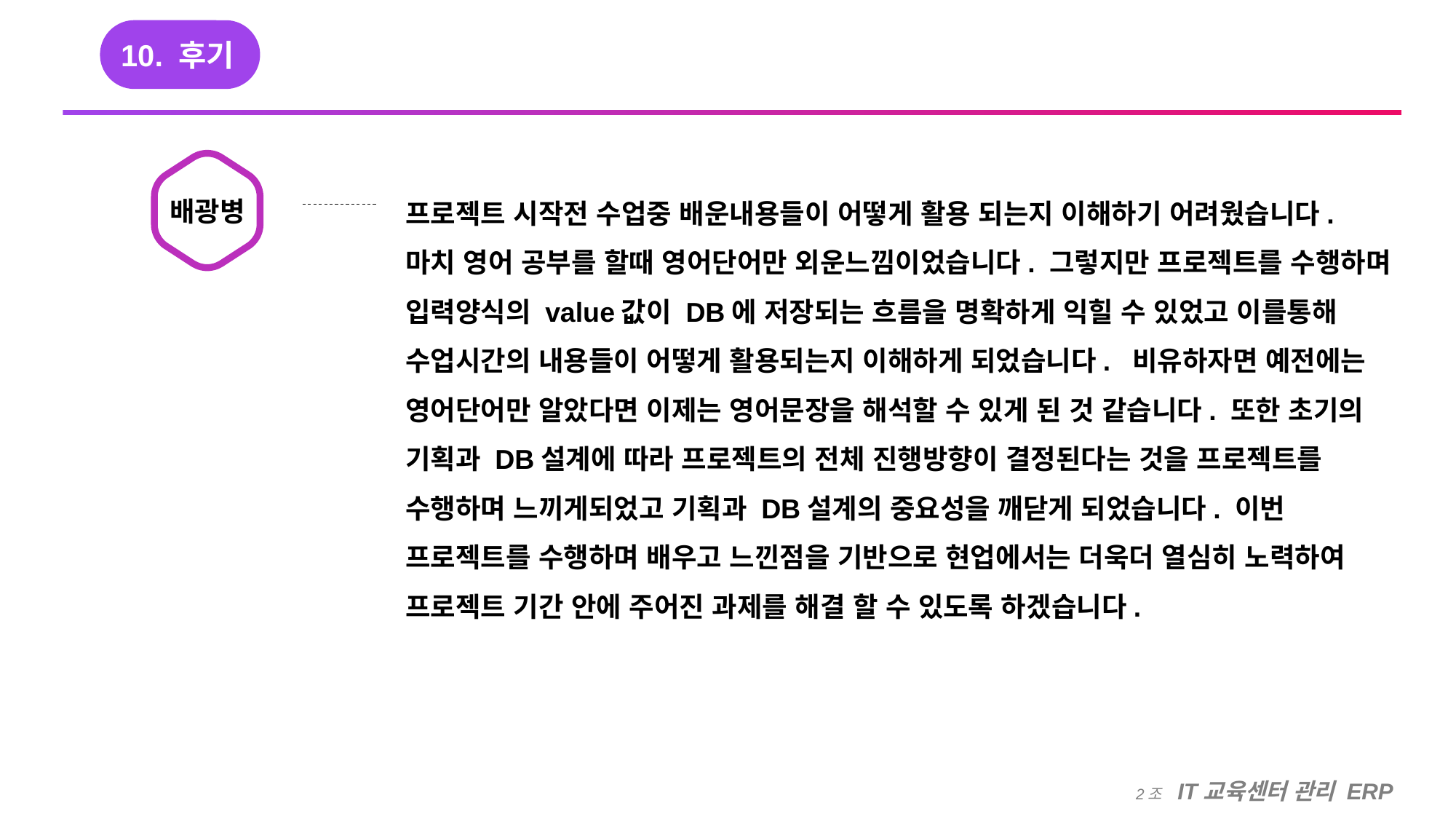

10. 후기

배광병
프로젝트 시작전 수업중 배운내용들이 어떻게 활용 되는지 이해하기 어려웠습니다. 마치 영어 공부를 할때 영어단어만 외운느낌이었습니다. 그렇지만 프로젝트를 수행하며 입력양식의 value값이 DB에 저장되는 흐름을 명확하게 익힐 수 있었고 이를통해 수업시간의 내용들이 어떻게 활용되는지 이해하게 되었습니다.  비유하자면 예전에는 영어단어만 알았다면 이제는 영어문장을 해석할 수 있게 된 것 같습니다. 또한 초기의 기획과 DB설계에 따라 프로젝트의 전체 진행방향이 결정된다는 것을 프로젝트를 수행하며 느끼게되었고 기획과 DB설계의 중요성을 깨닫게 되었습니다. 이번 프로젝트를 수행하며 배우고 느낀점을 기반으로 현업에서는 더욱더 열심히 노력하여 프로젝트 기간 안에 주어진 과제를 해결 할 수 있도록 하겠습니다.
2조 IT교육센터 관리 ERP